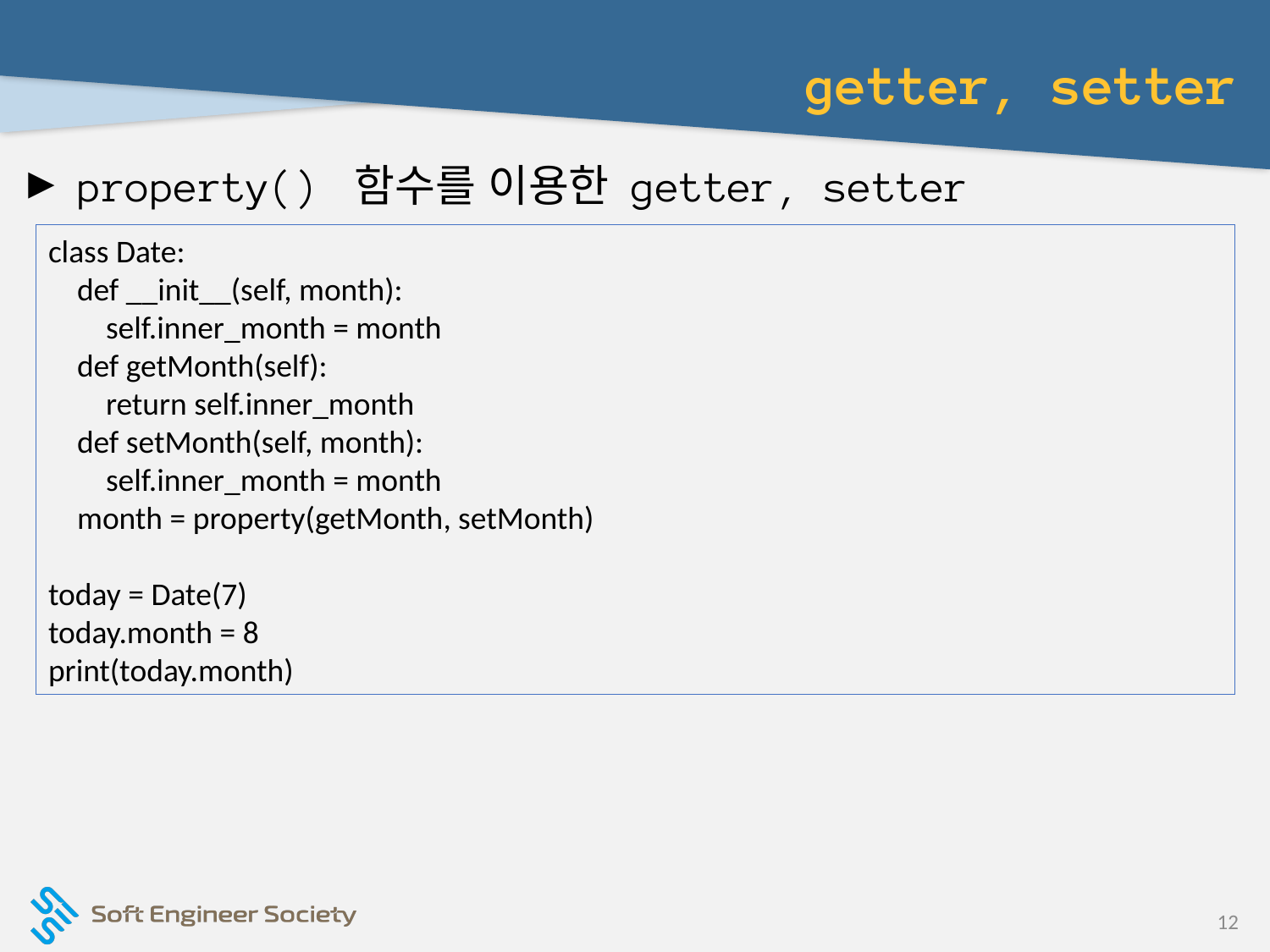

# getter, setter
property() 함수를 이용한 getter, setter
class Date:
    def __init__(self, month):
        self.inner_month = month
    def getMonth(self):
        return self.inner_month
    def setMonth(self, month):
        self.inner_month = month
    month = property(getMonth, setMonth)

today = Date(7)
today.month = 8
print(today.month)
12